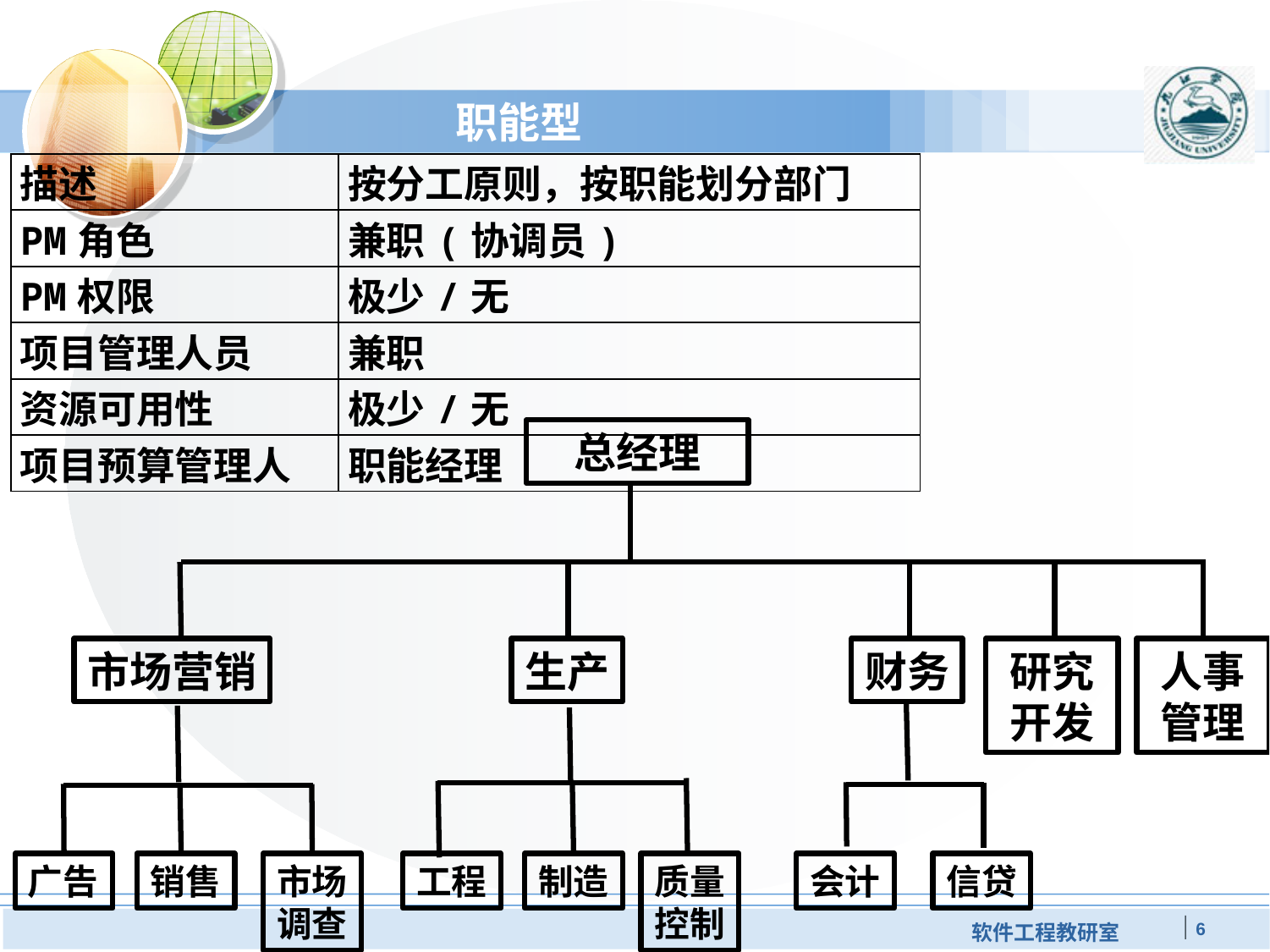

职能型
| 描述 | 按分工原则，按职能划分部门 |
| --- | --- |
| PM角色 | 兼职(协调员) |
| PM权限 | 极少/无 |
| 项目管理人员 | 兼职 |
| 资源可用性 | 极少/无 |
| 项目预算管理人 | 职能经理 |
总经理
生产
人事管理
市场营销
财务
研究开发
广告
销售
工程
制造
会计
信贷
市场调查
质量控制